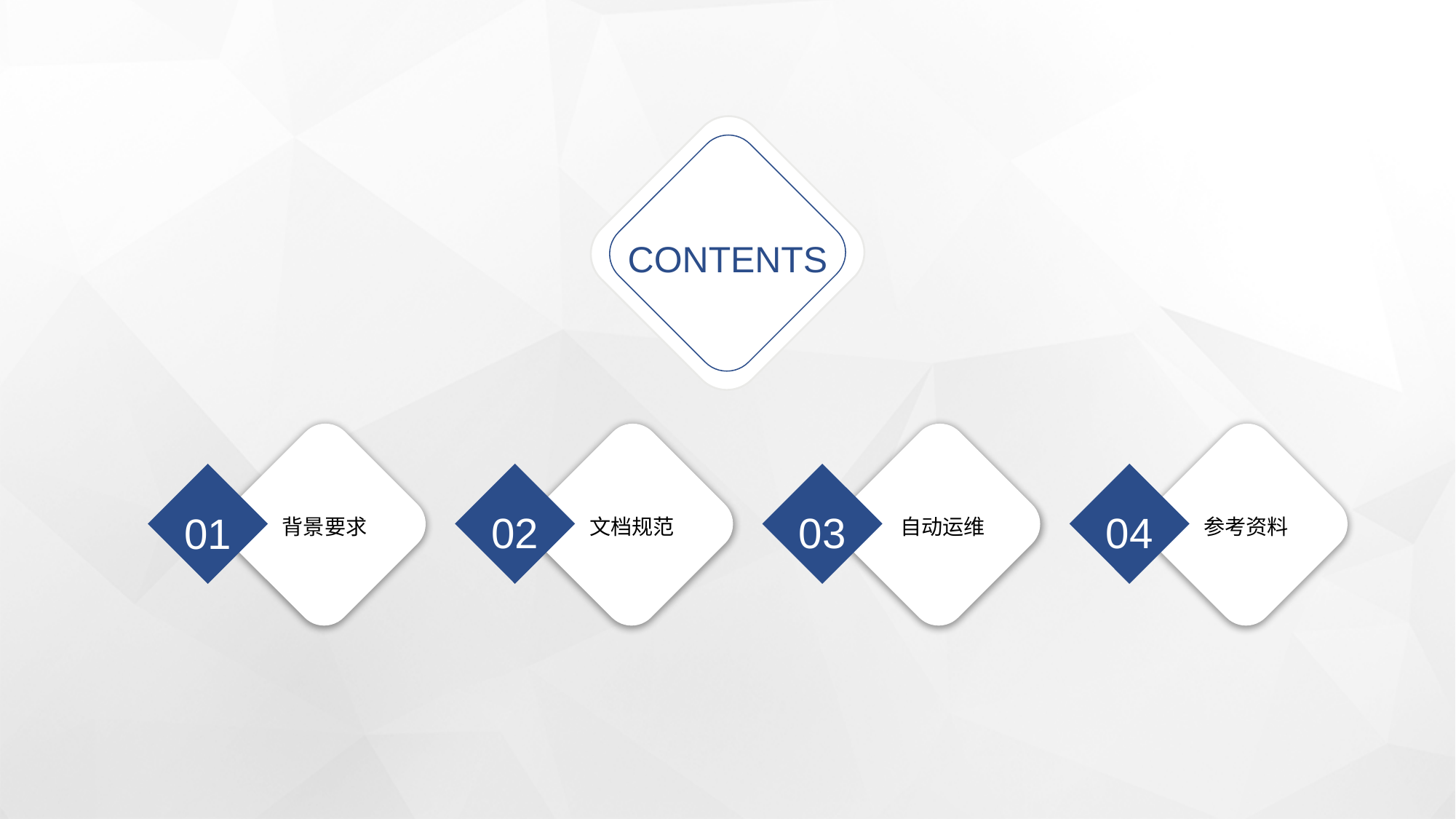

CONTENTS

02
03
04
01
背景要求
文档规范
自动运维
参考资料